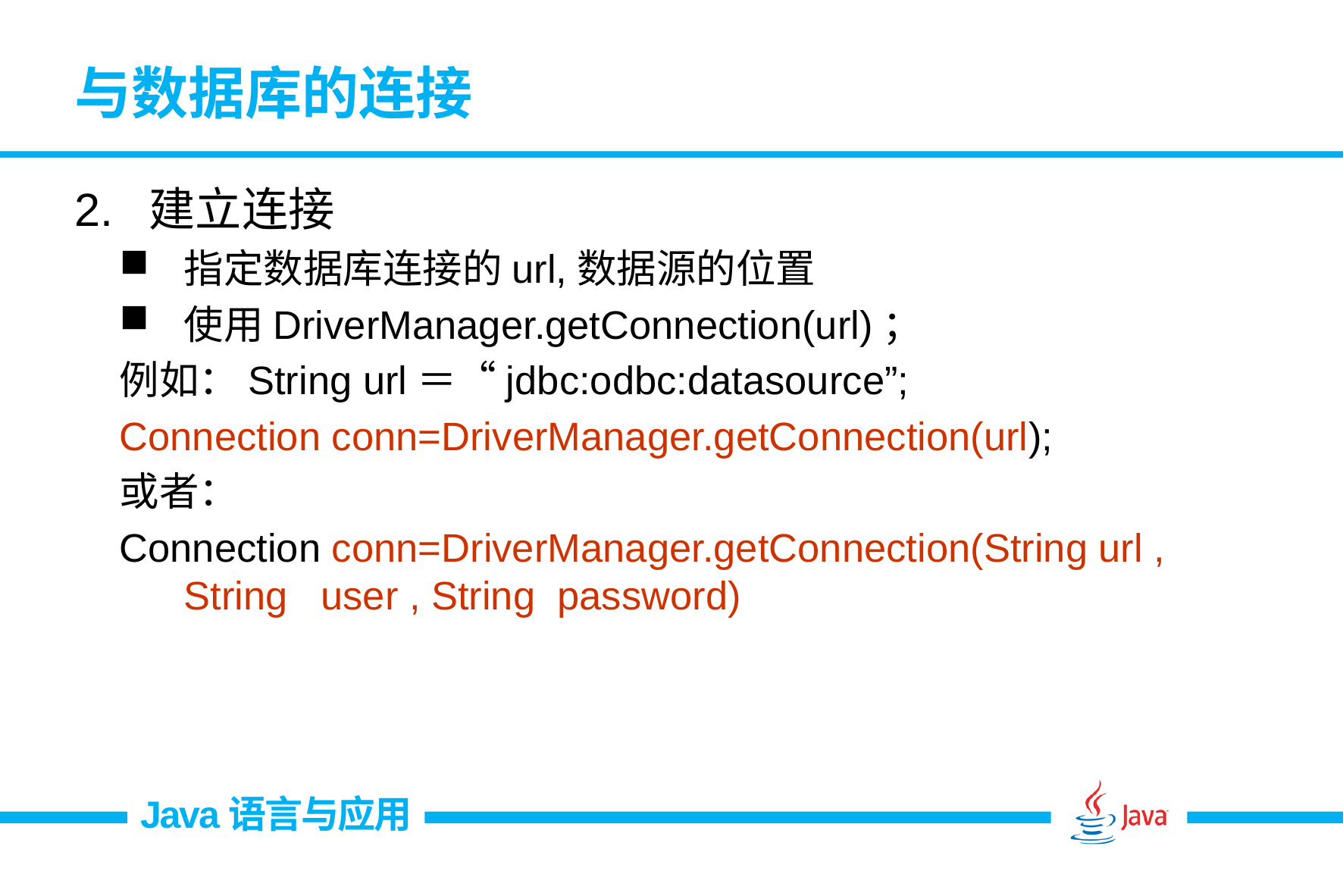

# 与数据库的连接
建立连接
指定数据库连接的url,数据源的位置
使用DriverManager.getConnection(url)；
例如：String url＝“jdbc:odbc:datasource”;
Connection conn=DriverManager.getConnection(url);
或者：
Connection conn=DriverManager.getConnection(String url , String   user , String  password)